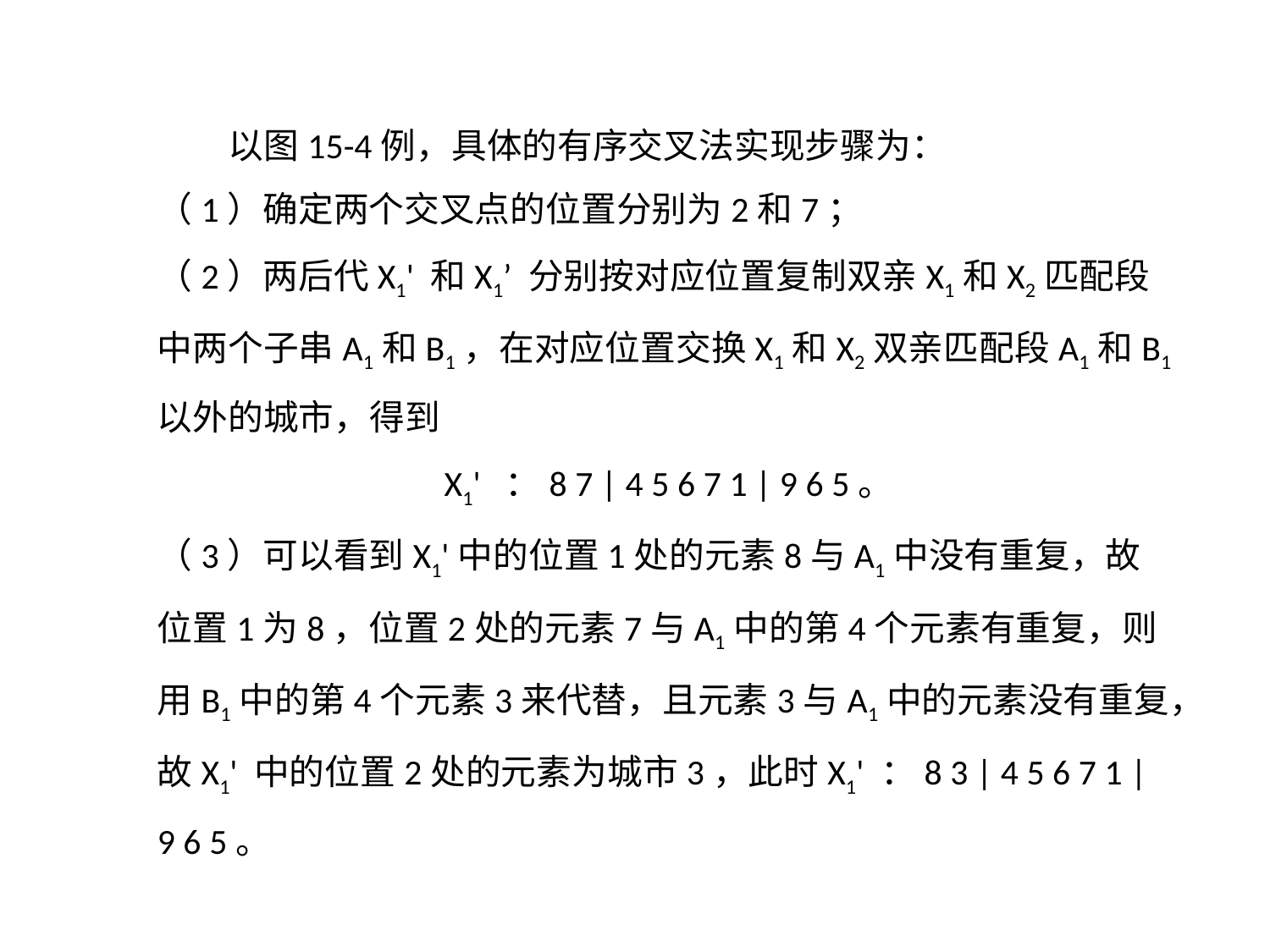

以图15-4例，具体的有序交叉法实现步骤为：
（1）确定两个交叉点的位置分别为2和7；
（2）两后代X1' 和X1’ 分别按对应位置复制双亲X1和X2匹配段中两个子串A1和B1，在对应位置交换X1和X2双亲匹配段A1和B1以外的城市，得到
 X1'  ：8 7 | 4 5 6 7 1 | 9 6 5。
（3）可以看到X1'中的位置1处的元素8与A1中没有重复，故位置1为8，位置2处的元素7与A1中的第4个元素有重复，则用B1中的第4个元素3来代替，且元素3与A1中的元素没有重复，故X1' 中的位置2处的元素为城市3，此时X1' ：8 3 | 4 5 6 7 1 | 9 6 5。